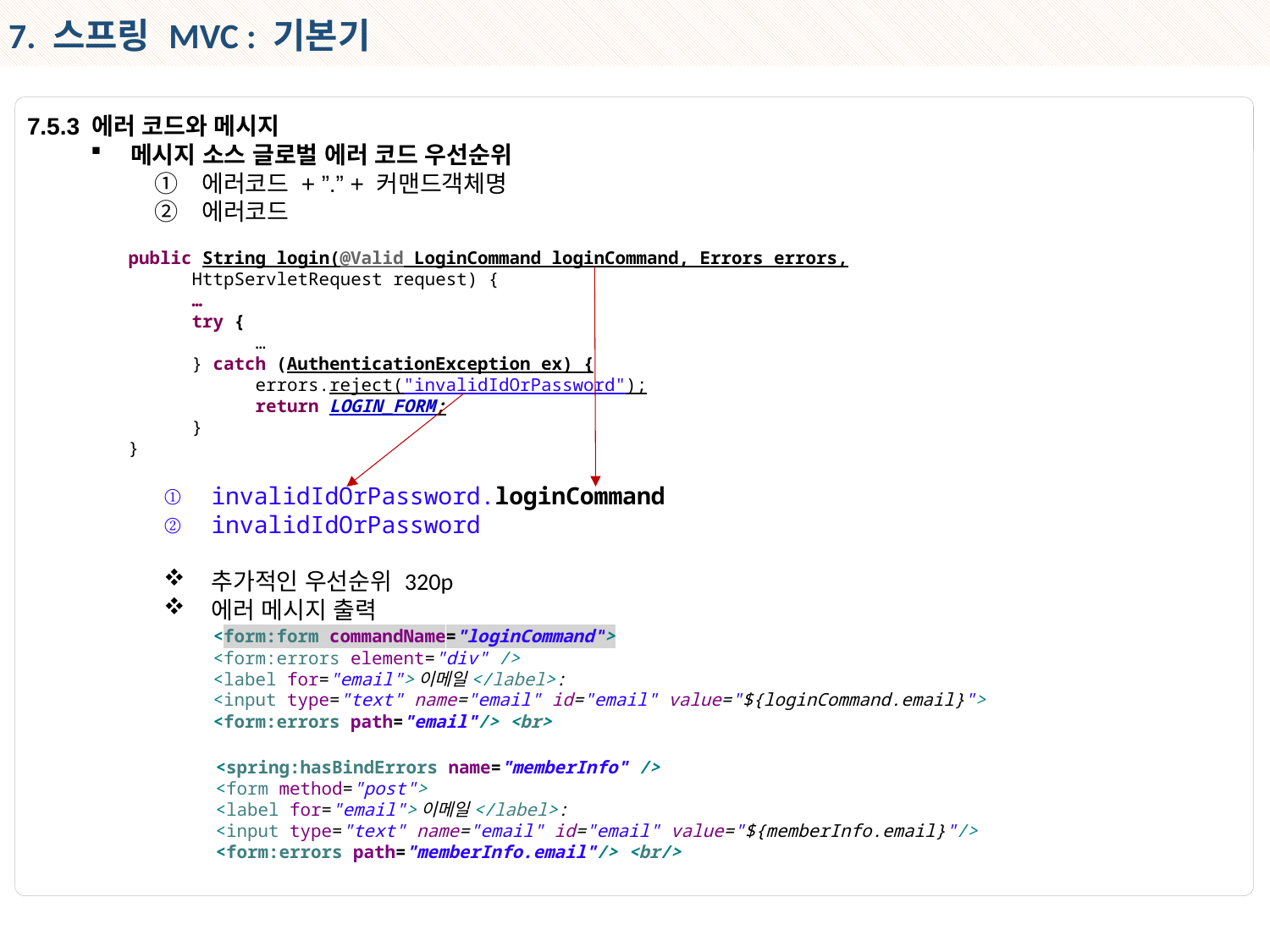

7. 스프링 MVC : 기본기
7.5.3 에러 코드와 메시지
메시지 소스 글로벌 에러 코드 우선순위
에러코드 + ”.” + 커맨드객체명
에러코드
public String login(@Valid LoginCommand loginCommand, Errors errors,
HttpServletRequest request) {
…
try {
…
} catch (AuthenticationException ex) {
errors.reject("invalidIdOrPassword");
return LOGIN_FORM;
}
}
invalidIdOrPassword.loginCommand
invalidIdOrPassword

추가적인 우선순위 320p
에러 메시지 출력
<form:form commandName="loginCommand">
<form:errors element="div" />
<label for="email">이메일</label>:
<input type="text" name="email" id="email" value="${loginCommand.email}">
<form:errors path="email"/> <br>
<spring:hasBindErrors name="memberInfo" />
<form method="post">
<label for="email">이메일</label>:
<input type="text" name="email" id="email" value="${memberInfo.email}"/>
<form:errors path="memberInfo.email"/> <br/>